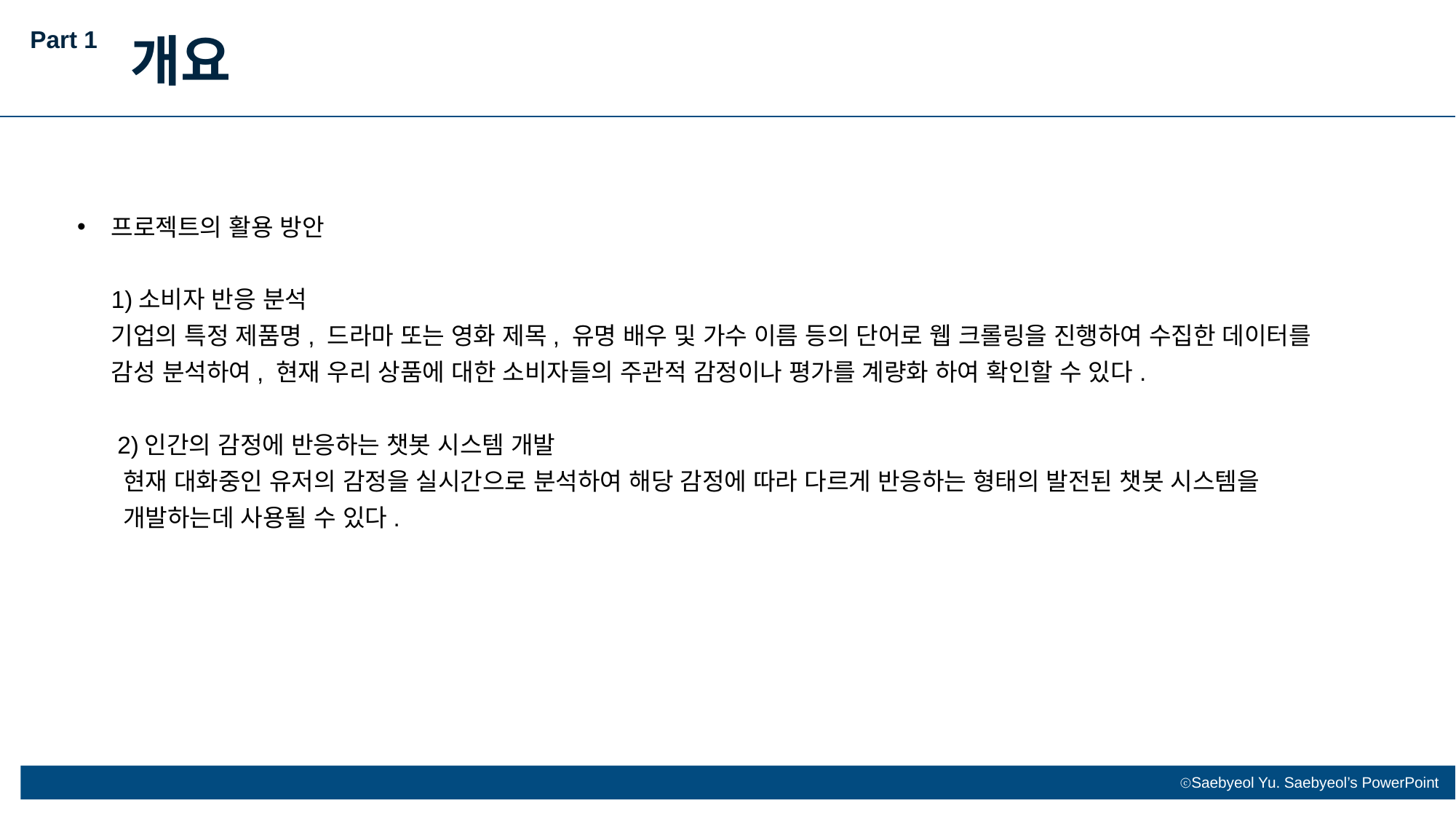

Part 1
개요
프로젝트의 활용 방안
1)소비자 반응 분석
기업의 특정 제품명, 드라마 또는 영화 제목, 유명 배우 및 가수 이름 등의 단어로 웹 크롤링을 진행하여 수집한 데이터를
감성 분석하여, 현재 우리 상품에 대한 소비자들의 주관적 감정이나 평가를 계량화 하여 확인할 수 있다.

      2)인간의 감정에 반응하는 챗봇 시스템 개발
      현재 대화중인 유저의 감정을 실시간으로 분석하여 해당 감정에 따라 다르게 반응하는 형태의 발전된 챗봇 시스템을
      개발하는데 사용될 수 있다.